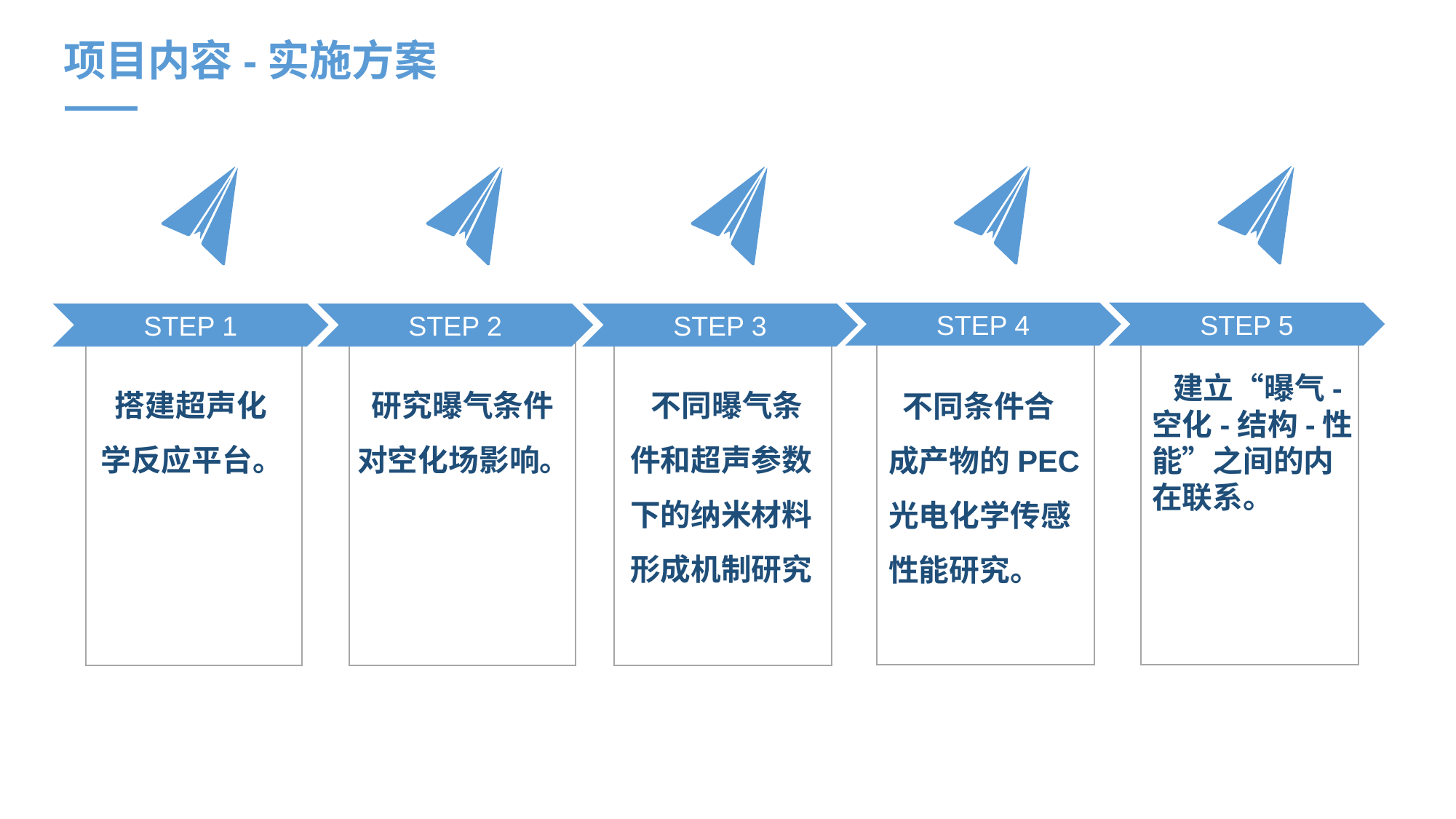

项目内容-实施方案

STEP 4
STEP 5
STEP 1
STEP 2
STEP 3

 不同条件合成产物的PEC光电化学传感性能研究。

  建立“曝气-空化-结构-性能”之间的内在联系。

 搭建超声化学反应平台。

 研究曝气条件对空化场影响。

  不同曝气条件和超声参数下的纳米材料形成机制研究